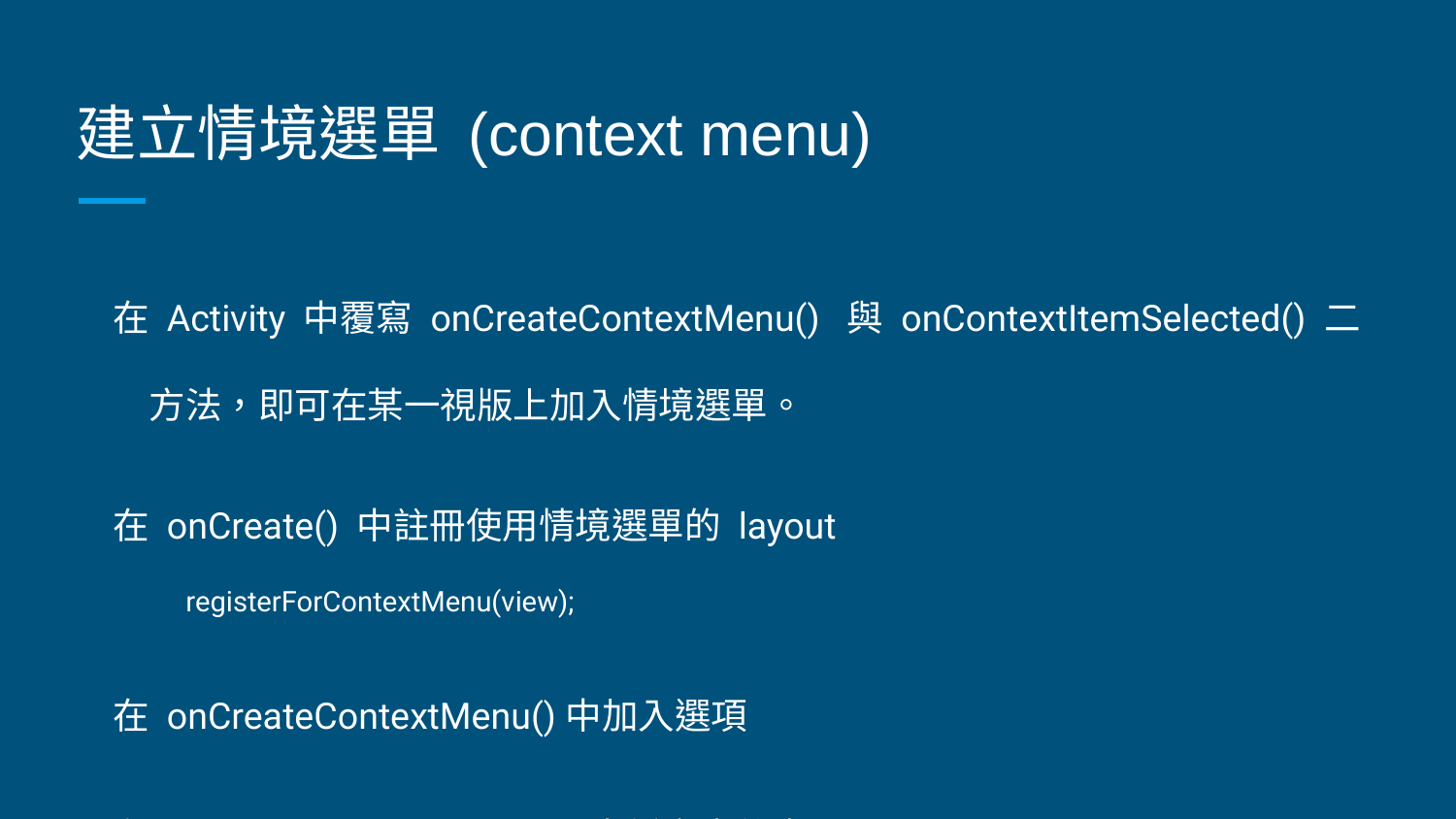

# 建立情境選單 (context menu)
在 Activity 中覆寫 onCreateContextMenu()  與 onContextItemSelected() 二方法，即可在某一視版上加入情境選單。
在 onCreate() 中註冊使用情境選單的 layout
registerForContextMenu(view);
在 onCreateContextMenu()中加入選項
在 onContextItemSelected() 中編寫事件處理